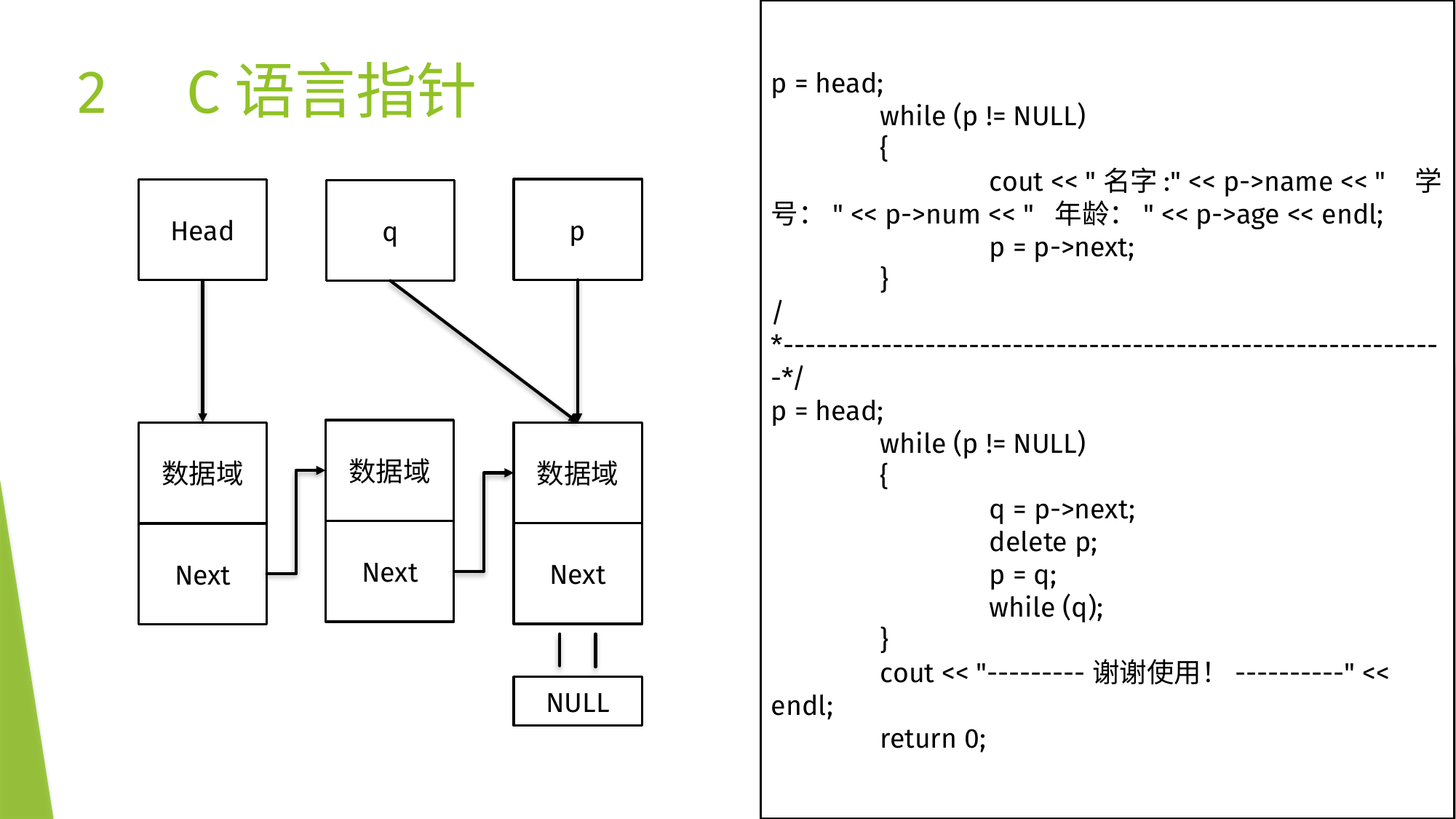

p = head;
	while (p != NULL)
	{
		cout << "名字:" << p->name << "   学号：" << p->num << "  年龄：" << p->age << endl;
		p = p->next;
	}
/*-------------------------------------------------------------*/
p = head;
	while (p != NULL)
	{
		q = p->next;
		delete p;
		p = q;
		while (q);
	}
	cout << "---------谢谢使用！----------" << endl;
	return 0;
# 2	C语言指针
p
Head
q
数据域
数据域
数据域
Next
Next
Next
NULL